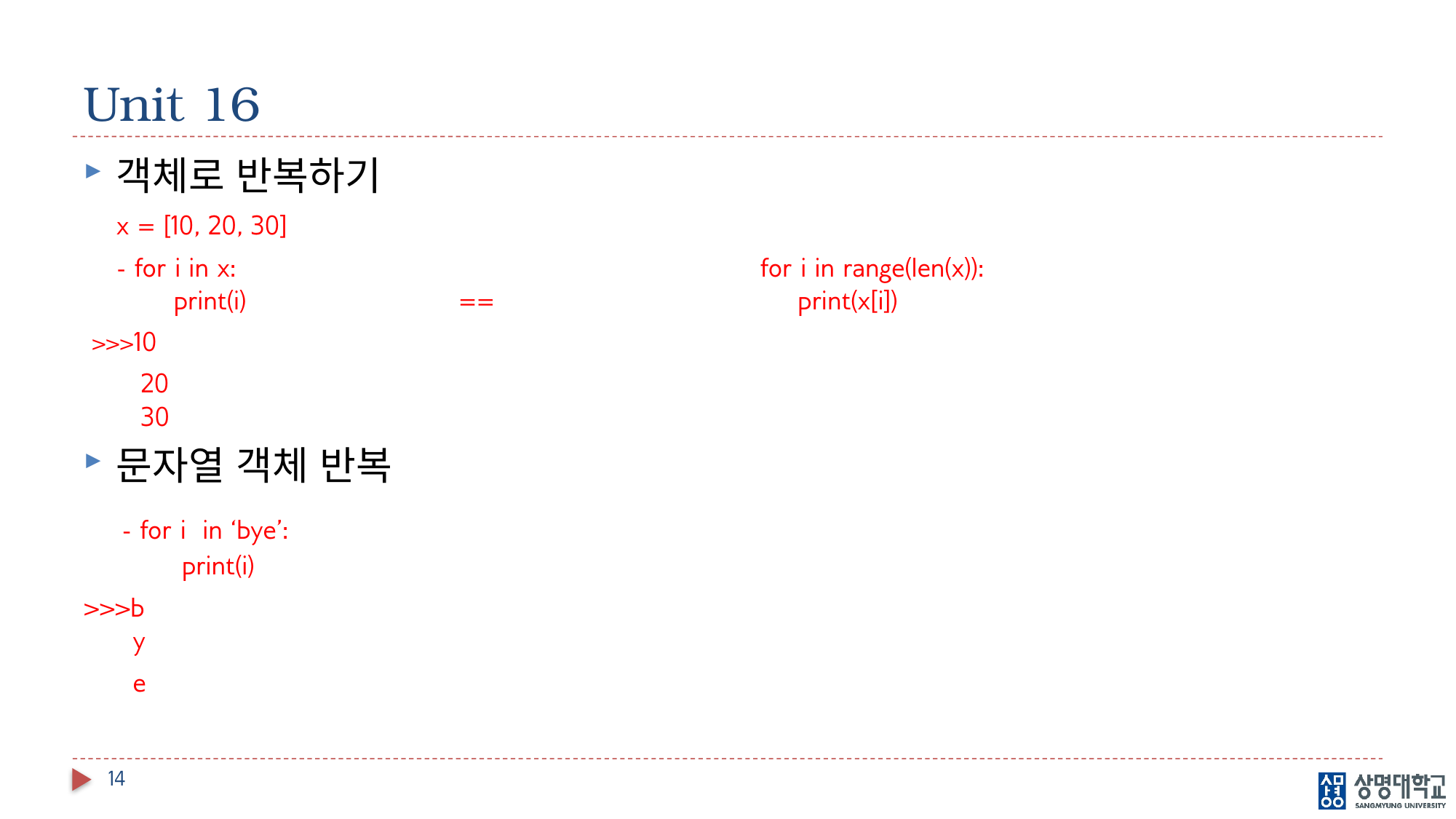

# Unit 16
객체로 반복하기
    x = [10, 20, 30]
    - for i in x:                                                                for i in range(len(x)):
           print(i)                          ==                                     print(x[i])
 >>>10
       20
       30
문자열 객체 반복
   - for i  in ‘bye’:
            print(i)
>>>b
      y
      e
14